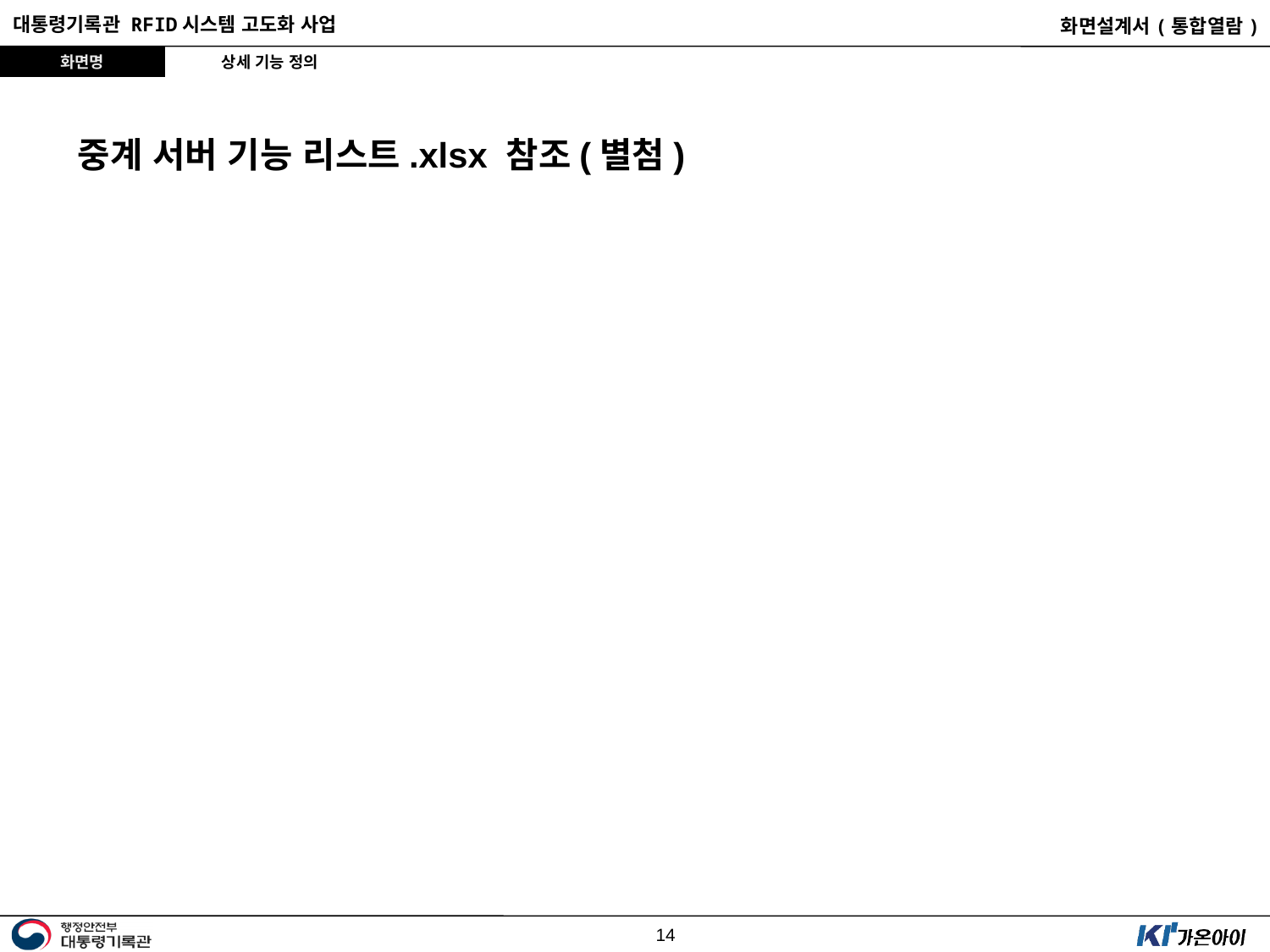

상세 기능 정의

중계 서버 기능 리스트.xlsx 참조(별첨)